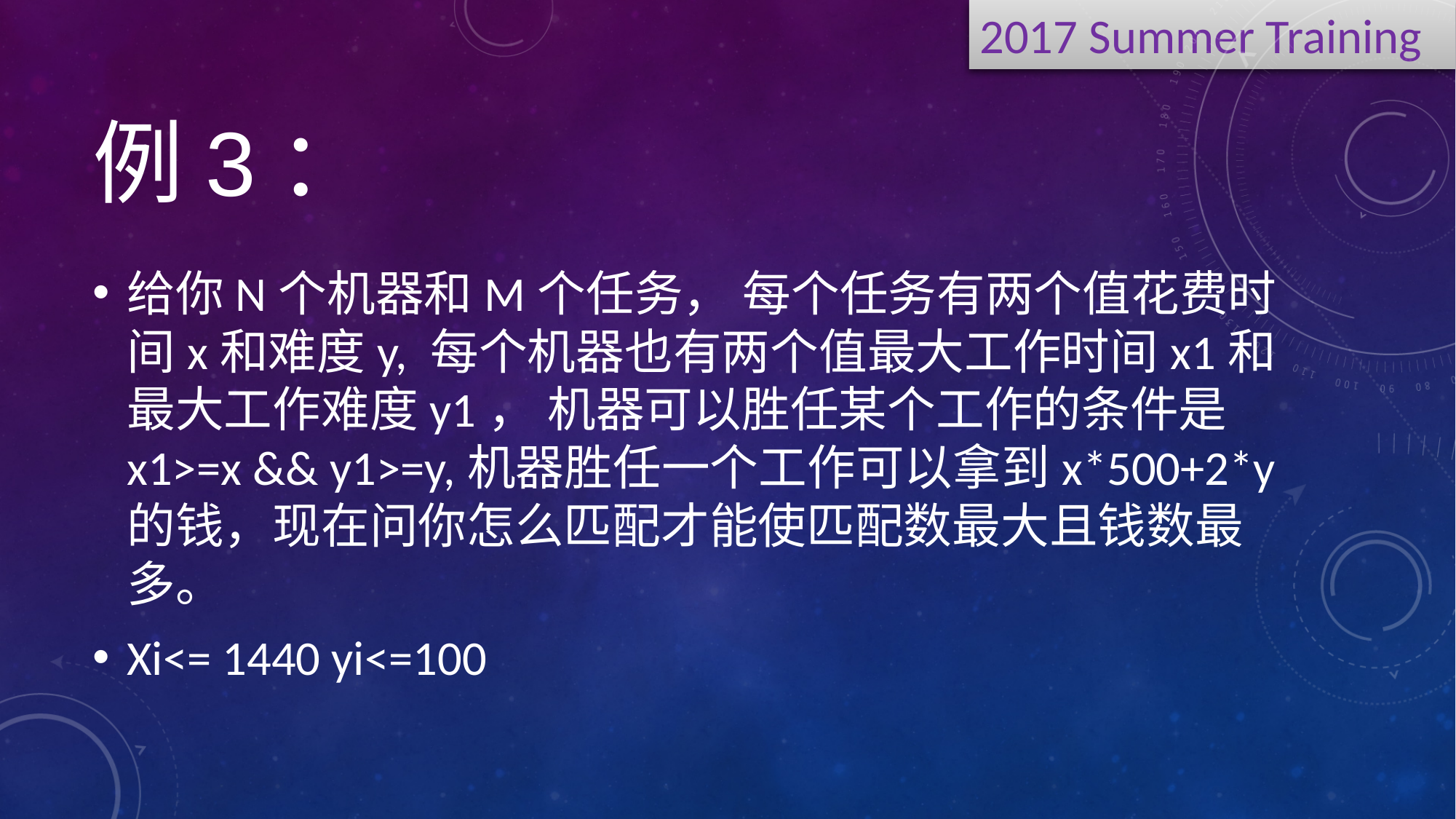

# 例3：
给你N个机器和M个任务， 每个任务有两个值花费时间x和难度y, 每个机器也有两个值最大工作时间x1和最大工作难度y1， 机器可以胜任某个工作的条件是x1>=x && y1>=y,机器胜任一个工作可以拿到x*500+2*y的钱，现在问你怎么匹配才能使匹配数最大且钱数最多。
Xi<= 1440 yi<=100